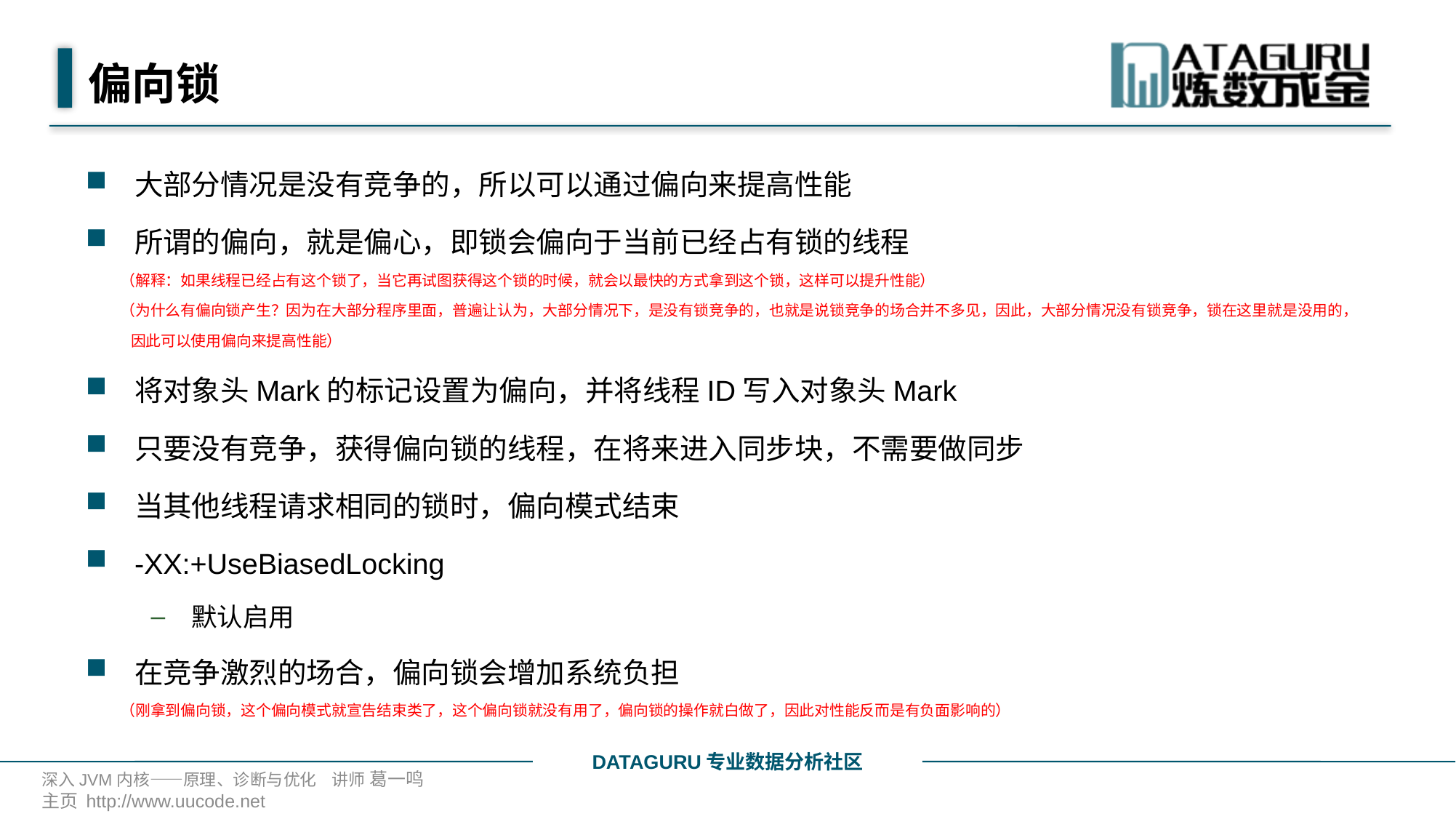

# 偏向锁
大部分情况是没有竞争的，所以可以通过偏向来提高性能
所谓的偏向，就是偏心，即锁会偏向于当前已经占有锁的线程
         （解释：如果线程已经占有这个锁了，当它再试图获得这个锁的时候，就会以最快的方式拿到这个锁，这样可以提升性能）
         （为什么有偏向锁产生？因为在大部分程序里面，普遍让认为，大部分情况下，是没有锁竞争的，也就是说锁竞争的场合并不多见，因此，大部分情况没有锁竞争，锁在这里就是没用的，
            因此可以使用偏向来提高性能）
将对象头Mark的标记设置为偏向，并将线程ID写入对象头Mark
只要没有竞争，获得偏向锁的线程，在将来进入同步块，不需要做同步
当其他线程请求相同的锁时，偏向模式结束
-XX:+UseBiasedLocking
默认启用
在竞争激烈的场合，偏向锁会增加系统负担
         （刚拿到偏向锁，这个偏向模式就宣告结束类了，这个偏向锁就没有用了，偏向锁的操作就白做了，因此对性能反而是有负面影响的）